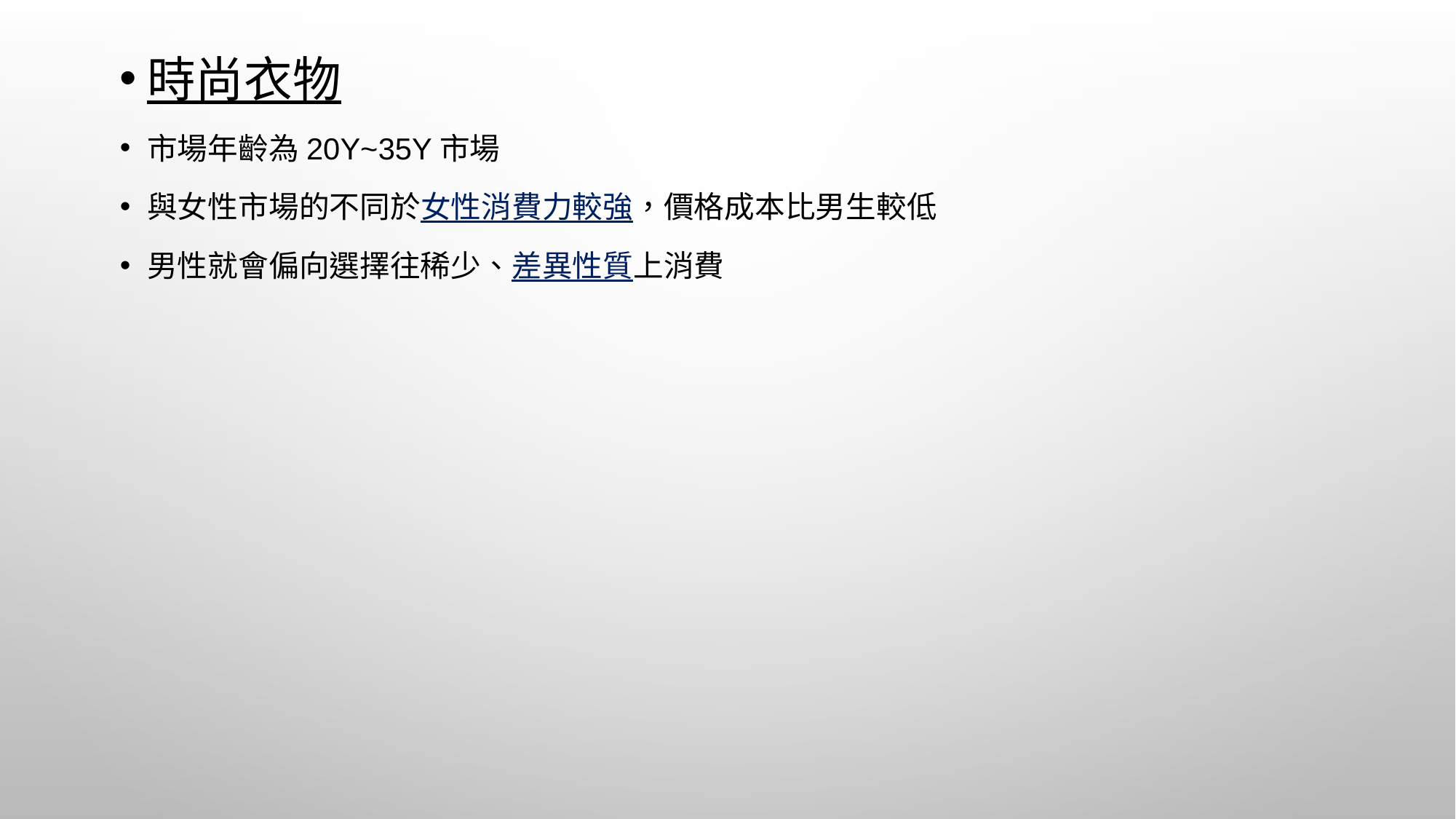

時尚衣物
市場年齡為20y~35y市場
與女性市場的不同於女性消費力較強，價格成本比男生較低
男性就會偏向選擇往稀少、差異性質上消費